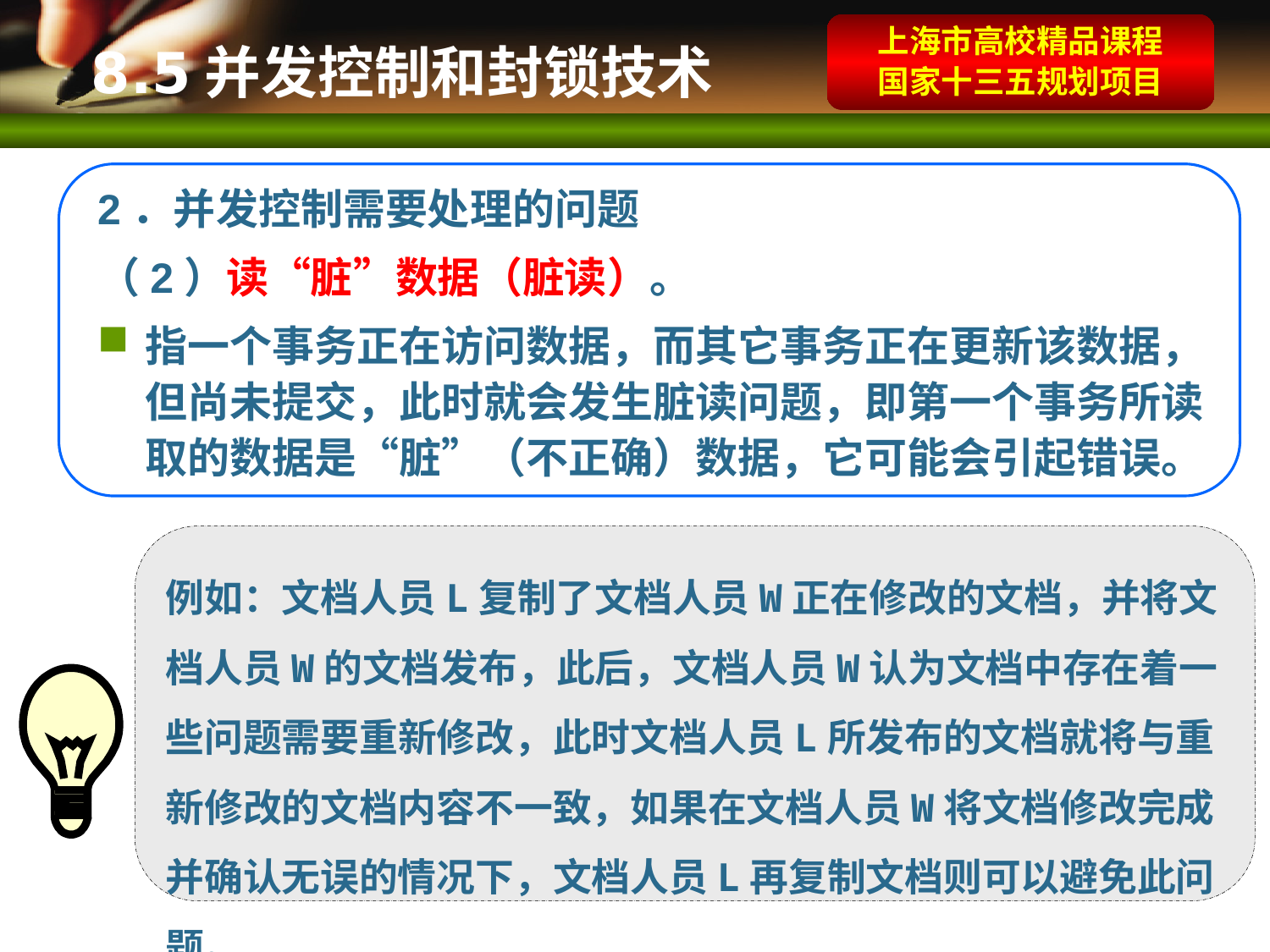

上海市高校精品课程
国家十三五规划项目
    8.5并发控制和封锁技术

2．并发控制需要处理的问题
（2）读“脏”数据（脏读）。
指一个事务正在访问数据，而其它事务正在更新该数据，但尚未提交，此时就会发生脏读问题，即第一个事务所读取的数据是“脏”（不正确）数据，它可能会引起错误。
例如：文档人员L复制了文档人员W正在修改的文档，并将文档人员W的文档发布，此后，文档人员W认为文档中存在着一些问题需要重新修改，此时文档人员L所发布的文档就将与重新修改的文档内容不一致，如果在文档人员W将文档修改完成并确认无误的情况下，文档人员L再复制文档则可以避免此问题。